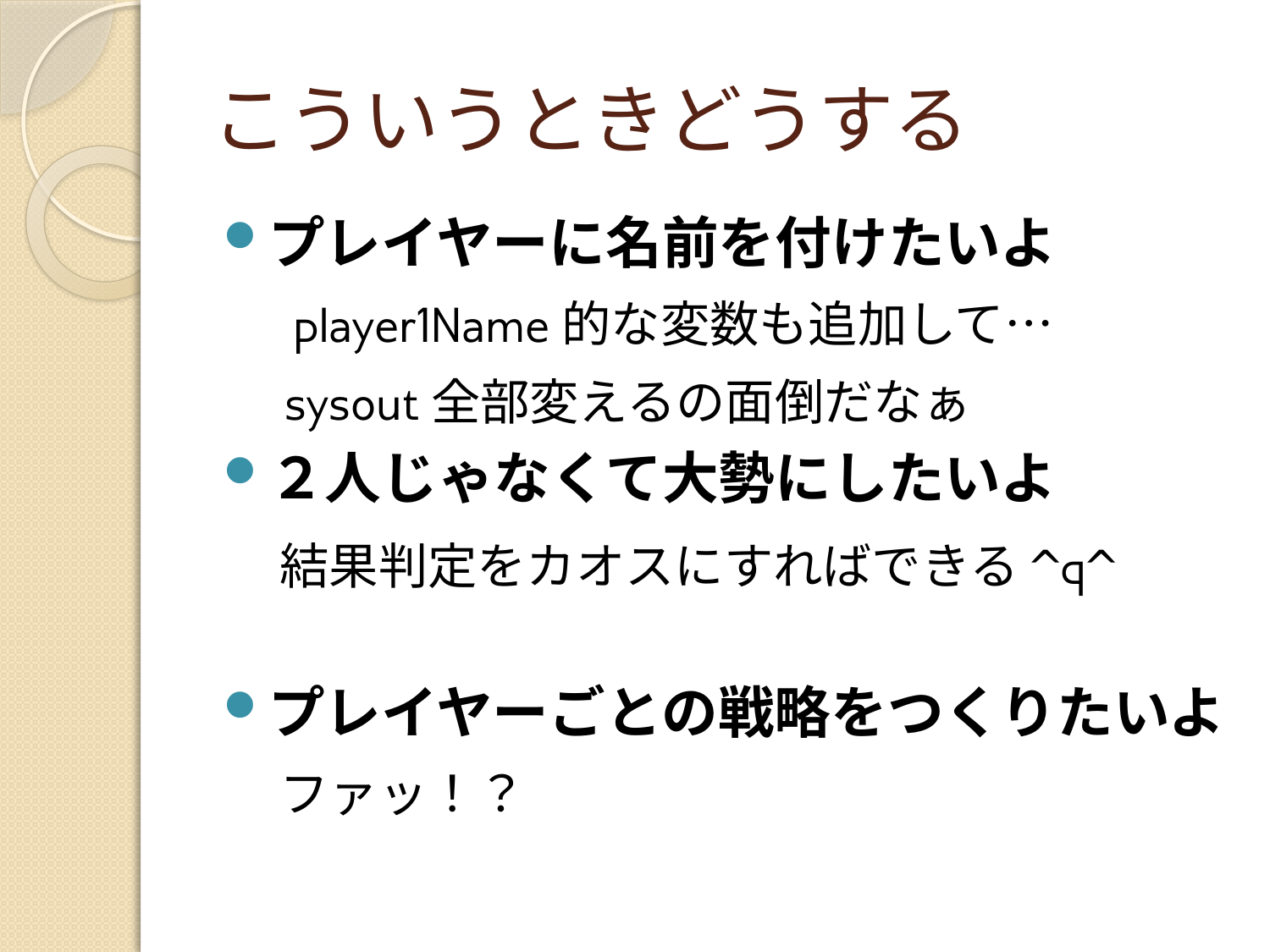

# こういうときどうする
プレイヤーに名前を付けたいよ
　player1Name的な変数も追加して…
　sysout全部変えるの面倒だなぁ
２人じゃなくて大勢にしたいよ
　結果判定をカオスにすればできる^q^

プレイヤーごとの戦略をつくりたいよ
　ファッ！？